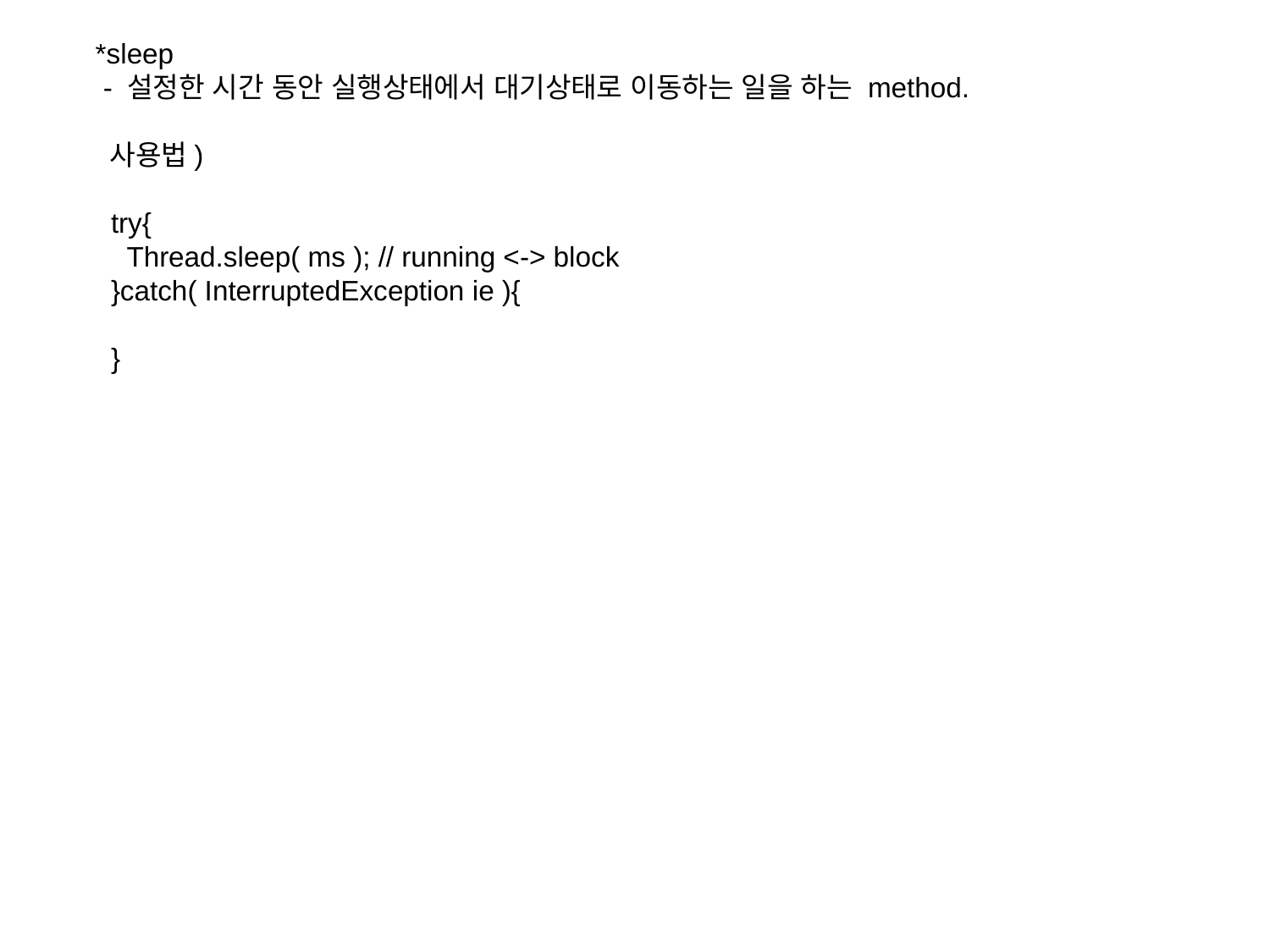

*sleep
 - 설정한 시간 동안 실행상태에서 대기상태로 이동하는 일을 하는 method.

 사용법)

  try{
    Thread.sleep( ms ); // running <-> block
  }catch( InterruptedException ie ){

  }